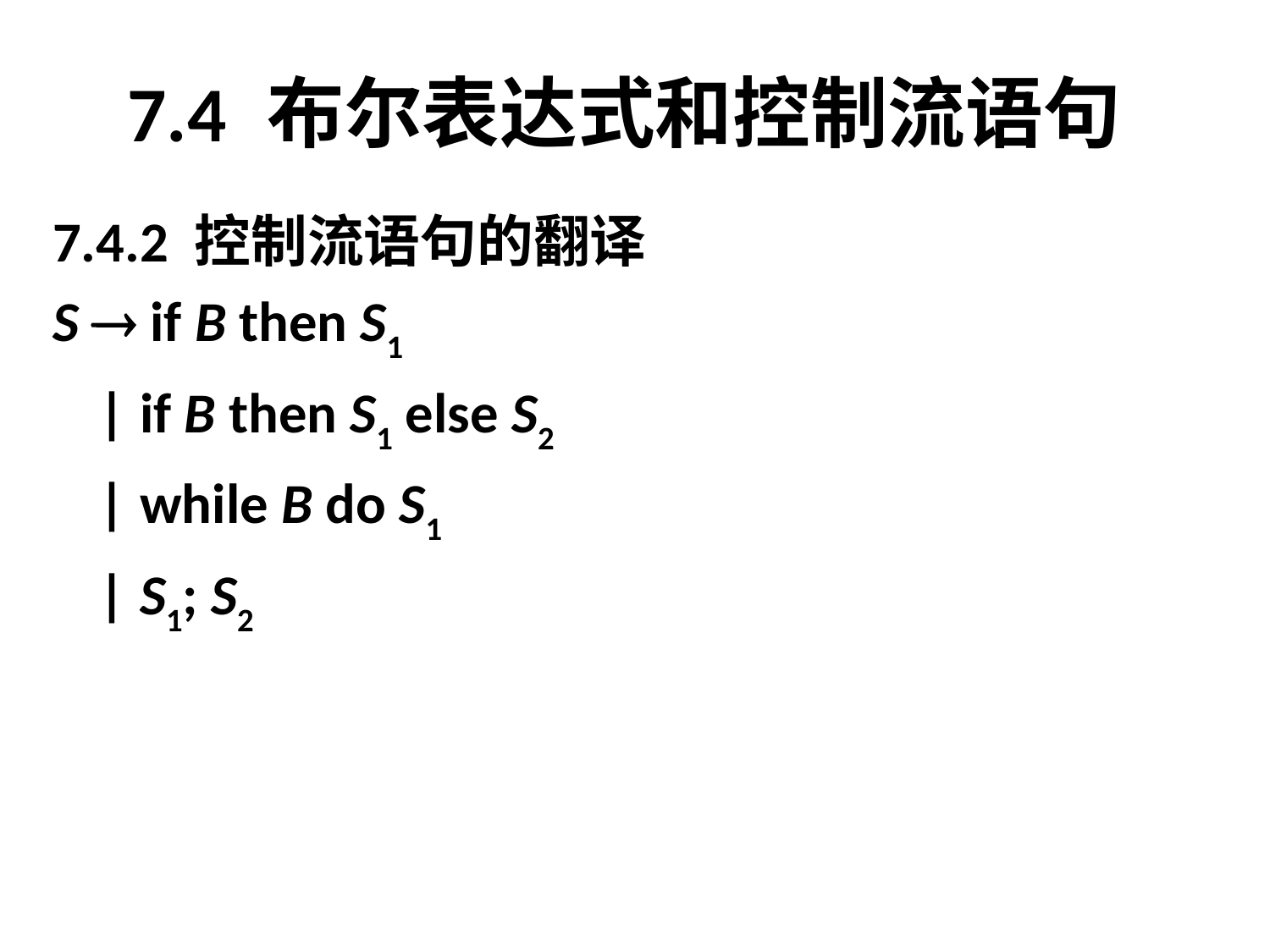

# 7.4 布尔表达式和控制流语句
7.4.2 控制流语句的翻译
S → if B then S1
	| if B then S1 else S2
	| while B do S1
	| S1; S2